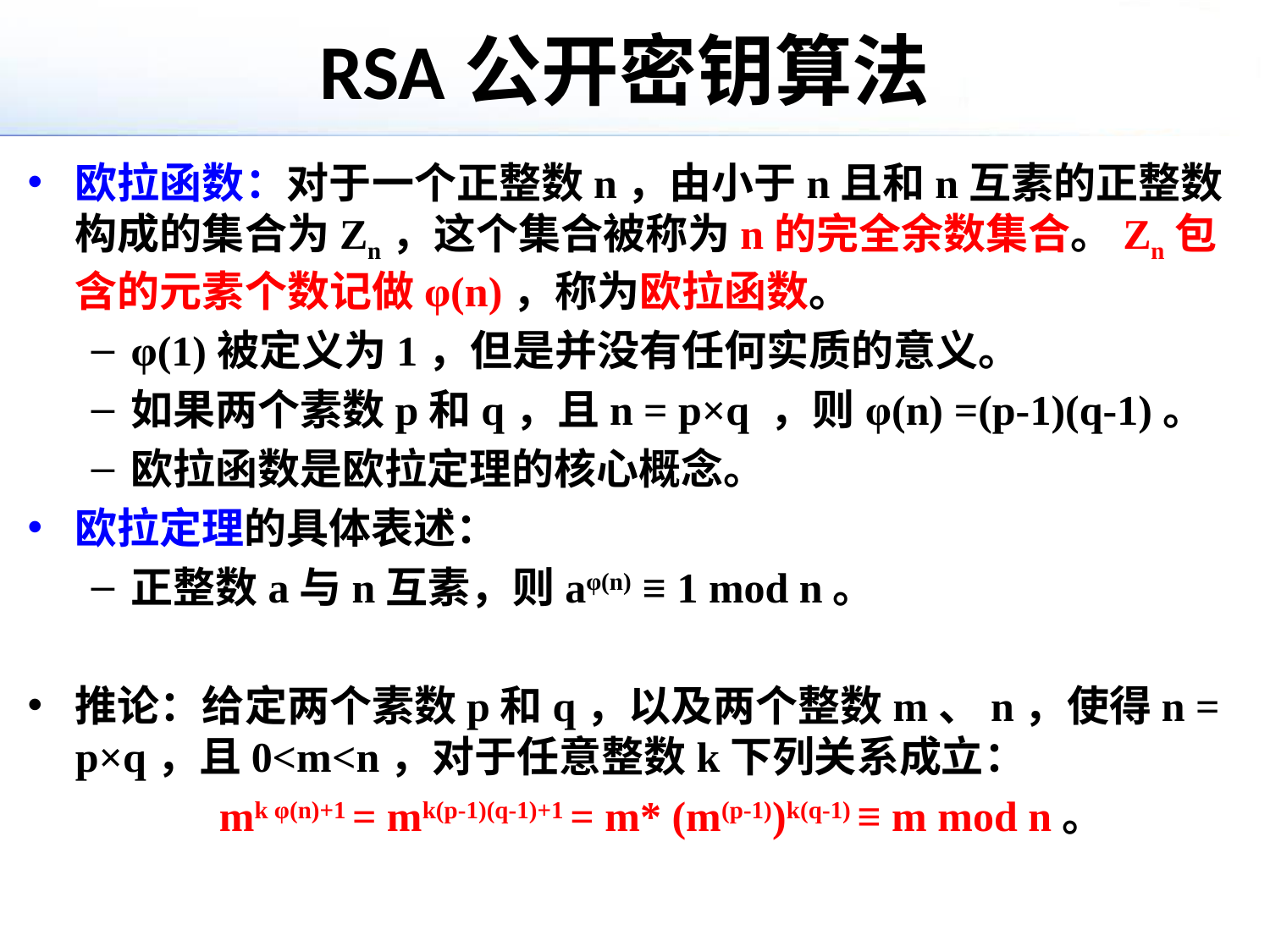

# RSA公开密钥算法
欧拉函数：对于一个正整数n，由小于n且和n互素的正整数构成的集合为Zn，这个集合被称为n的完全余数集合。Zn包含的元素个数记做φ(n)，称为欧拉函数。
φ(1)被定义为1，但是并没有任何实质的意义。
如果两个素数p和q，且n = p×q ，则φ(n) =(p-1)(q-1)。
欧拉函数是欧拉定理的核心概念。
欧拉定理的具体表述：
正整数a与n互素，则aφ(n) ≡ 1 mod n。

推论：给定两个素数p和q，以及两个整数m、n，使得n = p×q，且0<m<n，对于任意整数k下列关系成立：
mk φ(n)+1 = mk(p-1)(q-1)+1 = m* (m(p-1))k(q-1) ≡ m mod n。